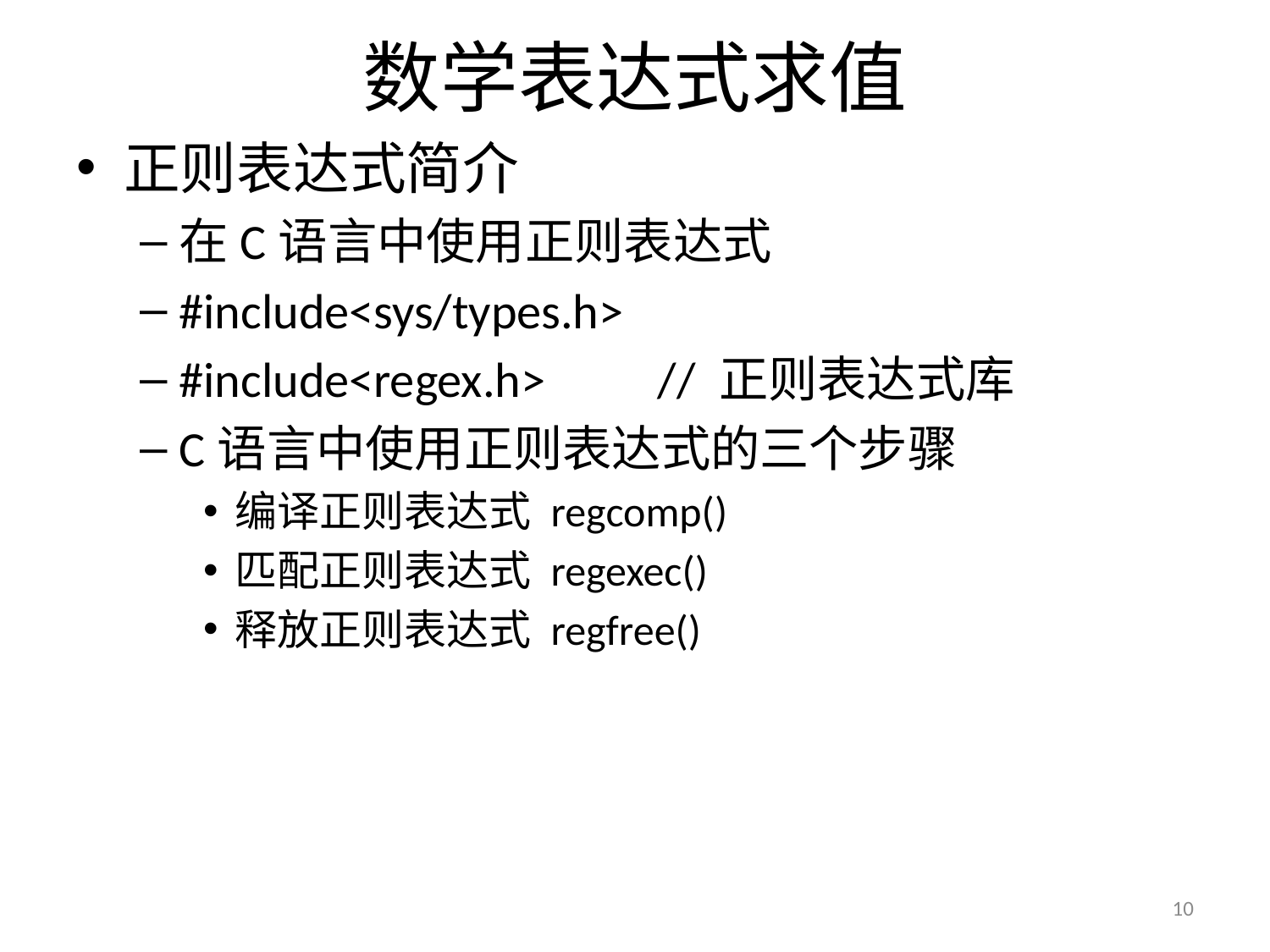

# 数学表达式求值
正则表达式简介
在C语言中使用正则表达式
#include<sys/types.h>
#include<regex.h>          // 正则表达式库
C语言中使用正则表达式的三个步骤
编译正则表达式 regcomp()
匹配正则表达式 regexec()
释放正则表达式 regfree()

10